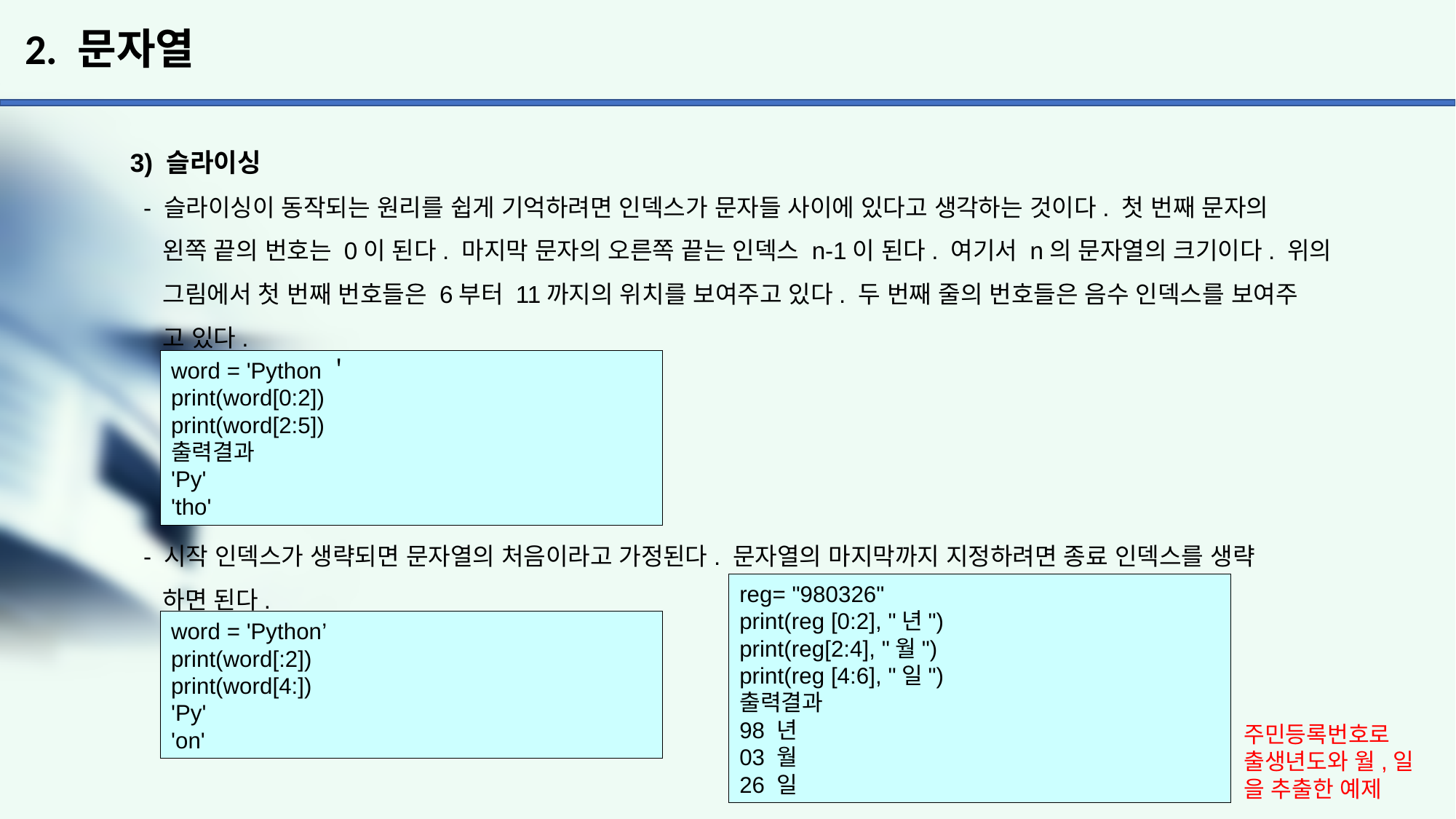

# 2. 문자열
3) 슬라이싱
  - 슬라이싱이 동작되는 원리를 쉽게 기억하려면 인덱스가 문자들 사이에 있다고 생각하는 것이다. 첫 번째 문자의
    왼쪽 끝의 번호는 0이 된다. 마지막 문자의 오른쪽 끝는 인덱스 n-1이 된다. 여기서 n의 문자열의 크기이다. 위의
    그림에서 첫 번째 번호들은 6부터 11까지의 위치를 보여주고 있다. 두 번째 줄의 번호들은 음수 인덱스를 보여주
    고 있다.

  - 시작 인덱스가 생략되면 문자열의 처음이라고 가정된다. 문자열의 마지막까지 지정하려면 종료 인덱스를 생략
    하면 된다.
word = 'Python＇
print(word[0:2])
print(word[2:5])
출력결과
'Py'
'tho'
reg= "980326"
print(reg [0:2], "년")
print(reg[2:4], "월")
print(reg [4:6], "일")
출력결과
98 년
03 월
26 일
word = 'Python’
print(word[:2])
print(word[4:])
'Py'
'on'
주민등록번호로
출생년도와 월,일
을 추출한 예제